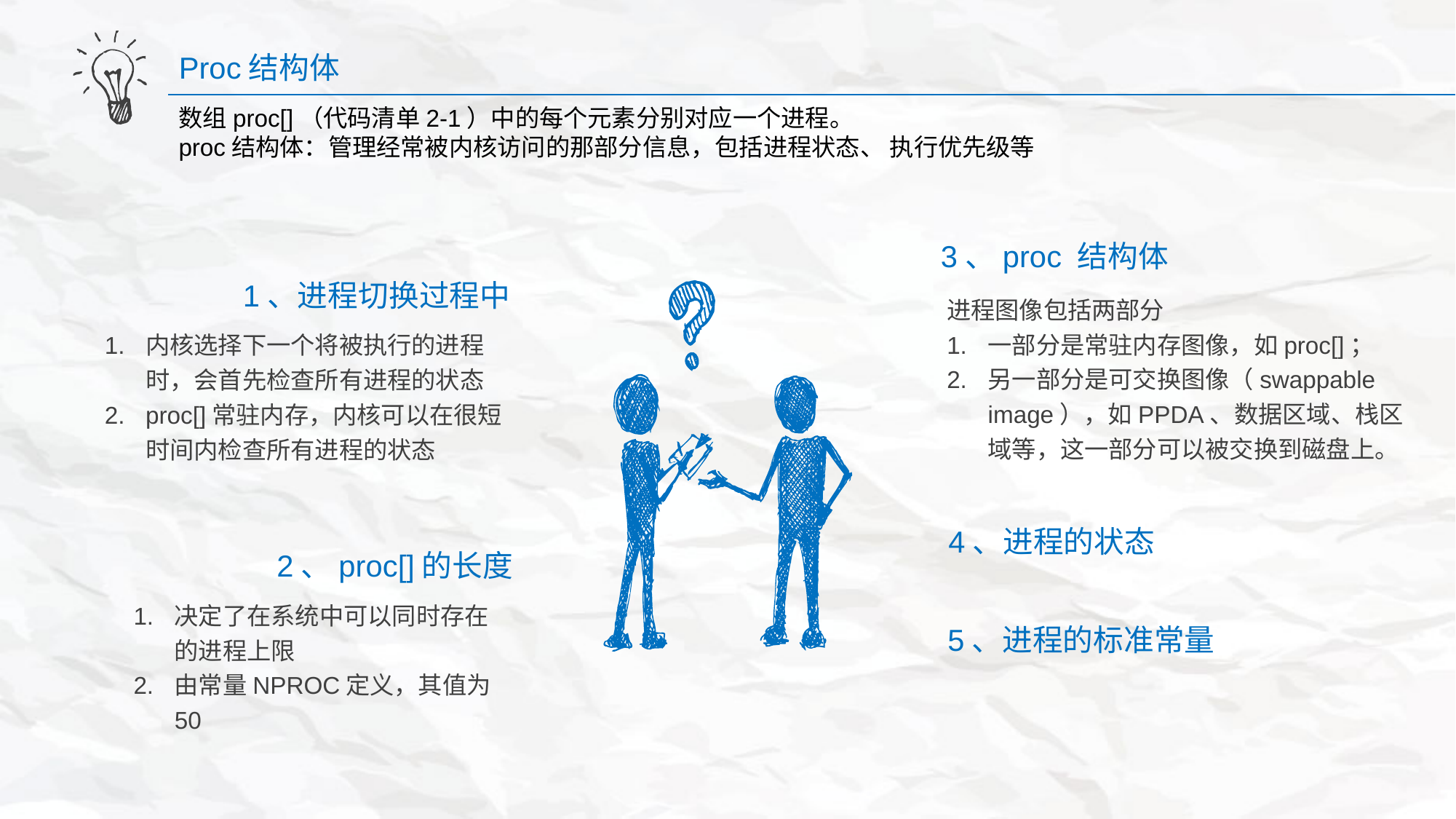

Proc结构体
数组​proc[]​（代码清单2-1）中的每个元素分别对应一个进程。
​proc​结构体：管理经常被内核访问的那部分信息，包括进程状态、 执行优先级等
3、proc 结构体
进程图像包括两部分
一部分是常驻内存图像，如proc[]；
另一部分是可交换图像（swappable image），如PPDA、数据区域、栈区域等，这一部分可以被交换到磁盘上。
1、进程切换过程中
内核选择下一个将被执行的进程时，会首先检查所有进程的状态
​proc[]​常驻内存，内核可以在很短时间内检查所有进程的状态

4、进程的状态

2、proc[]​的长度
决定了在系统中可以同时存在的进程上限
由常量​NPROC​定义，其值为50
5、进程的标准常量